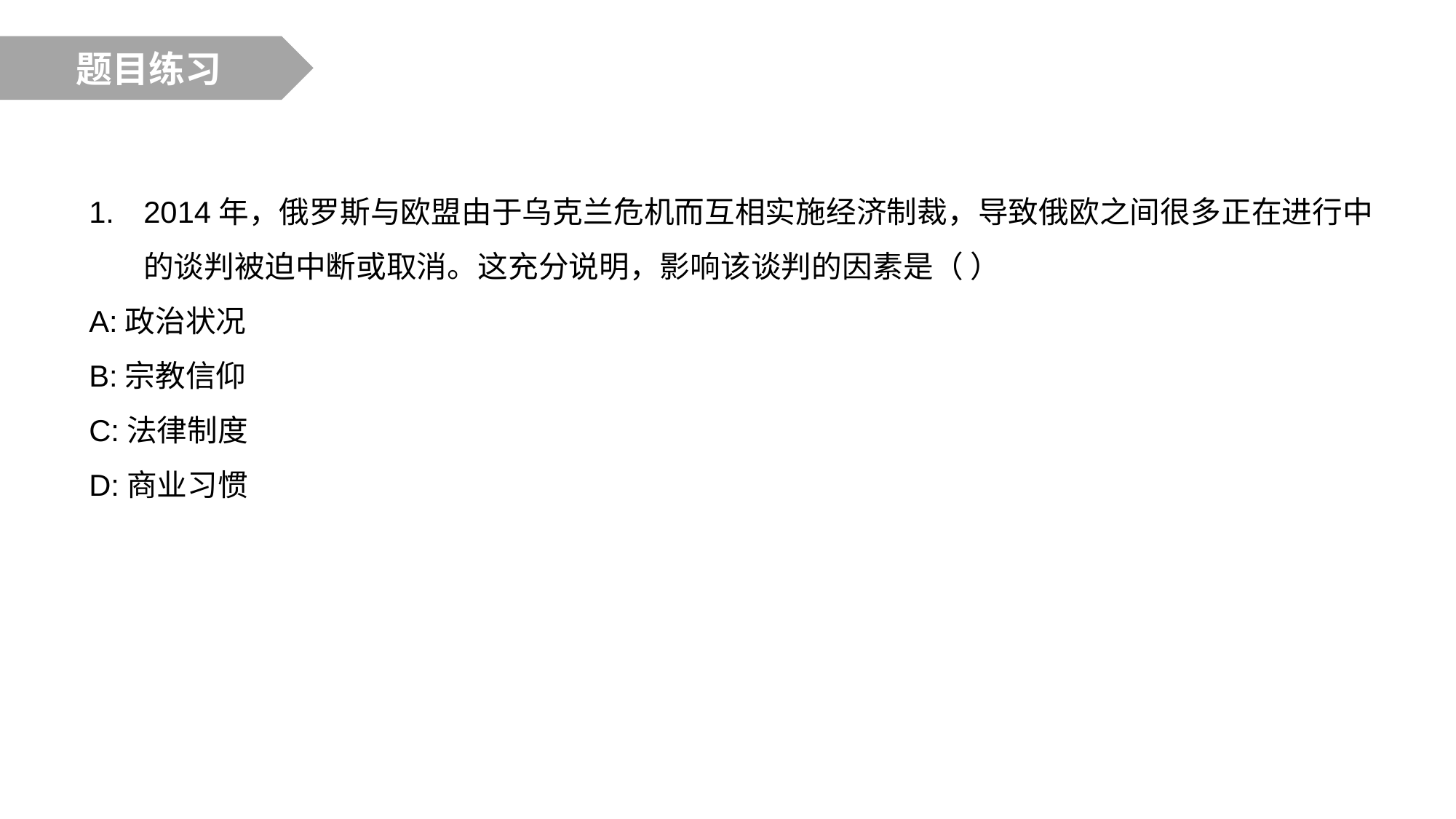

题目练习
2014年，俄罗斯与欧盟由于乌克兰危机而互相实施经济制裁，导致俄欧之间很多正在进行中的谈判被迫中断或取消。这充分说明，影响该谈判的因素是（ ）
A:政治状况
B:宗教信仰
C:法律制度
D:商业习惯